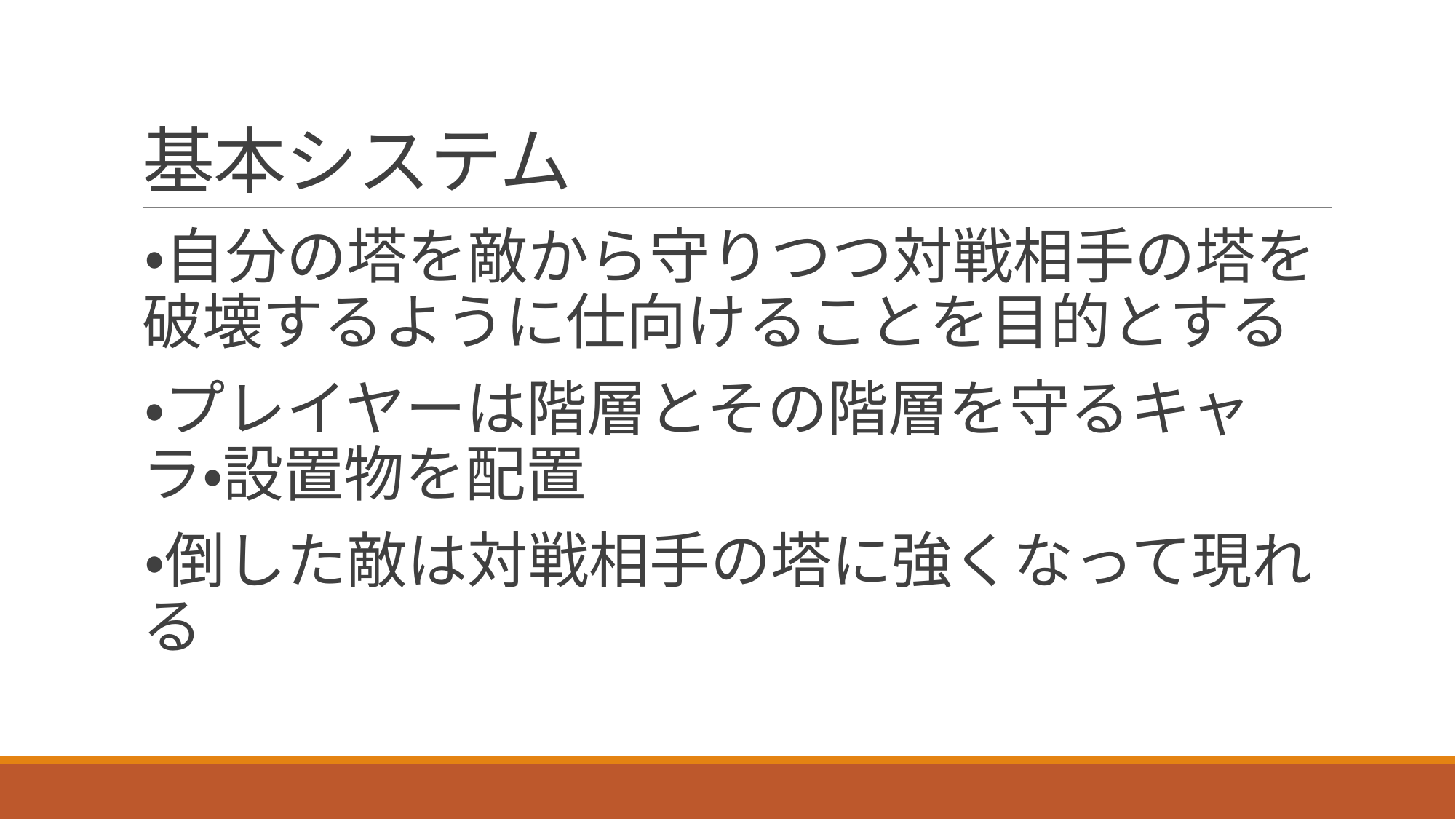

# 基本システム
・自分の塔を敵から守りつつ対戦相手の塔を破壊するように仕向けることを目的とする
・プレイヤーは階層とその階層を守るキャラ・設置物を配置
・倒した敵は対戦相手の塔に強くなって現れる